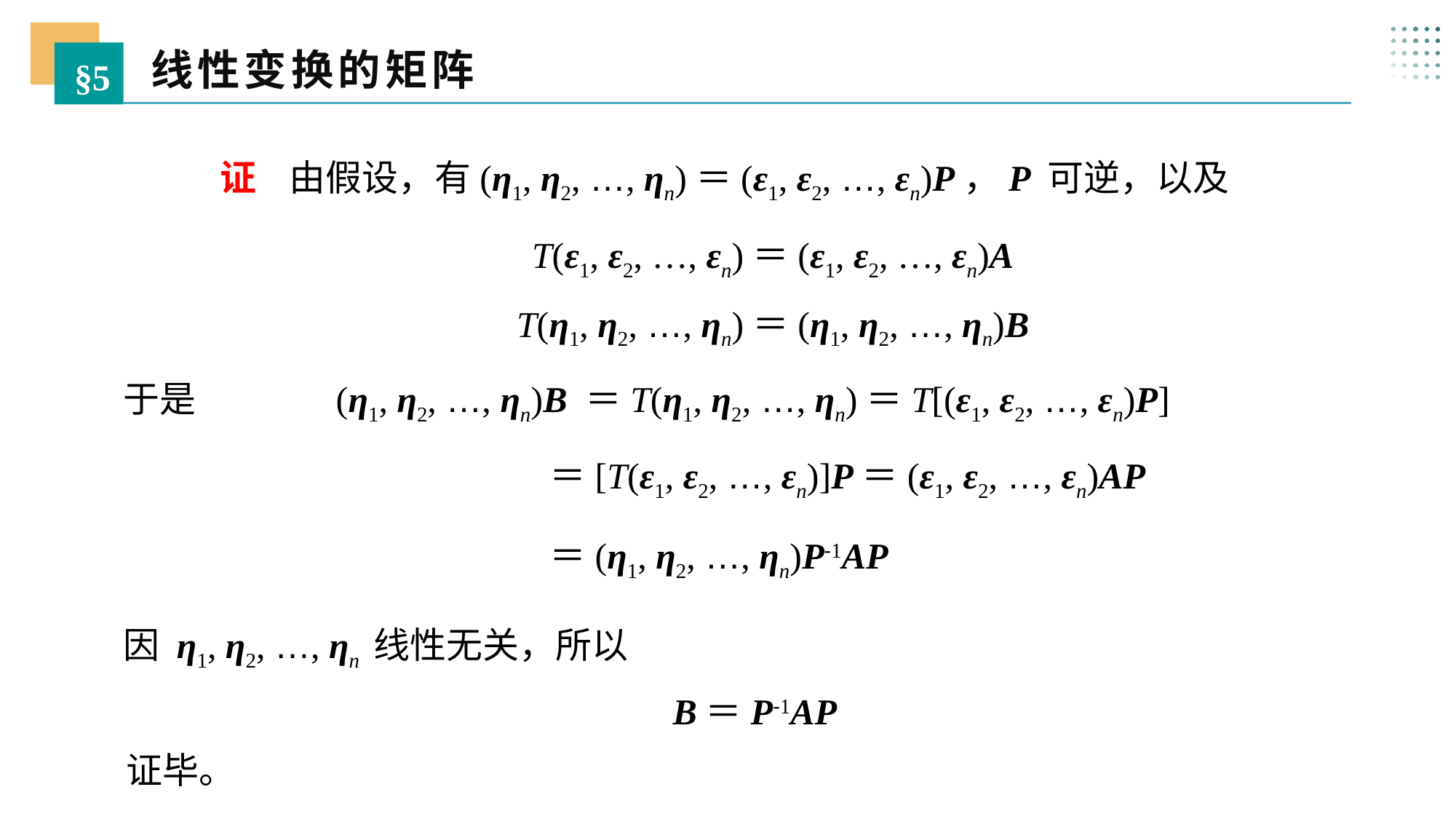

线性变换的矩阵
§5
        证    由假设，有(η1, η2, …, ηn)＝(ε1, ε2, …, εn)P，P 可逆，以及
T(ε1, ε2, …, εn)＝(ε1, ε2, …, εn)A
T(η1, η2, …, ηn)＝(η1, η2, …, ηn)B
于是                (η1, η2, …, ηn)B ＝T(η1, η2, …, ηn)＝T[(ε1, ε2, …, εn)P]
                                                   ＝[T(ε1, ε2, …, εn)]P＝(ε1, ε2, …, εn)AP
                                                   ＝(η1, η2, …, ηn)P-1AP
因 η1, η2, …, ηn 线性无关，所以
B＝P-1AP
证毕。